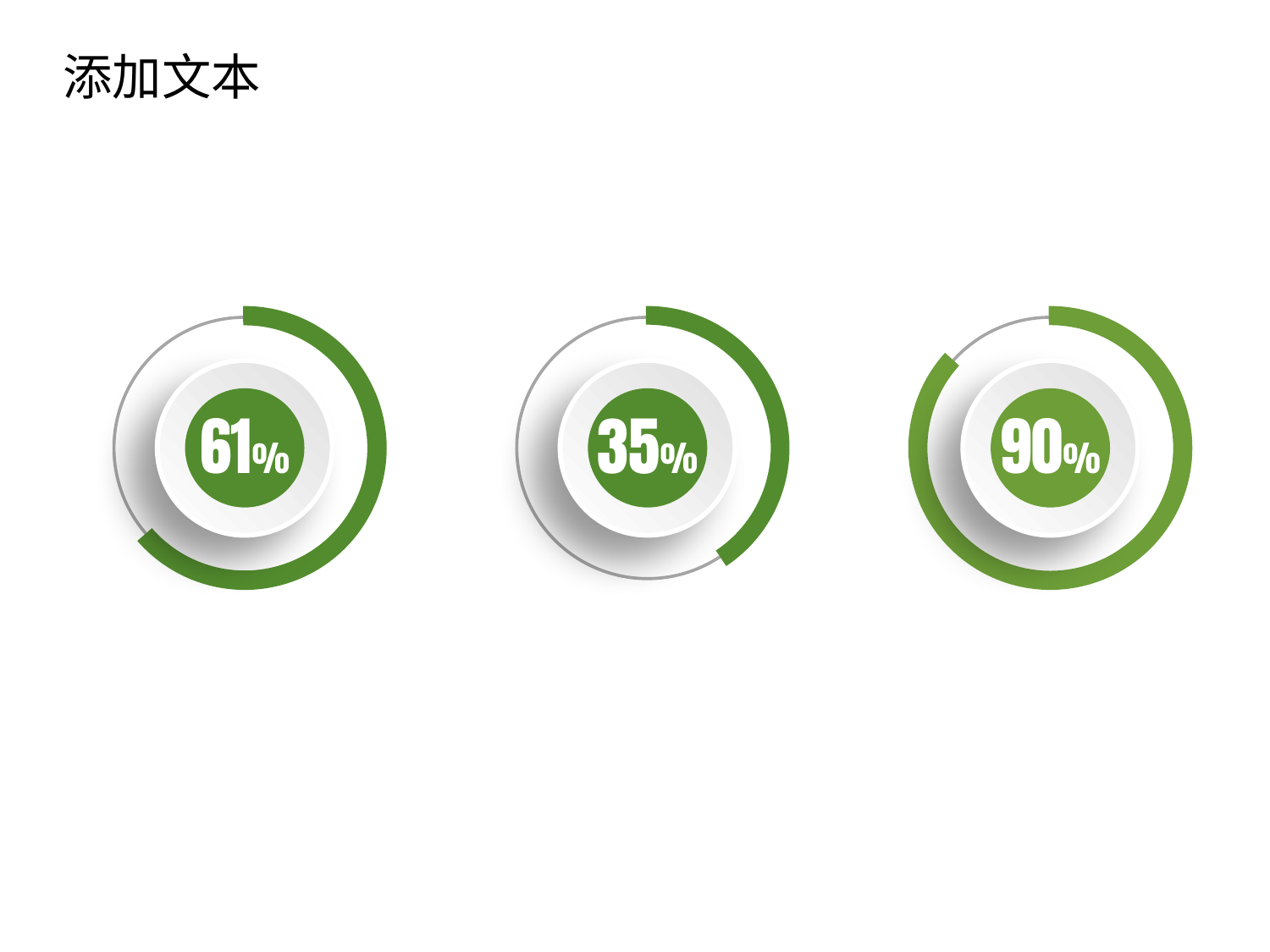

添加文本
点击添加文本

61%

35%

90%

25%
点击添加文本
点击添加文本
点击添加文本